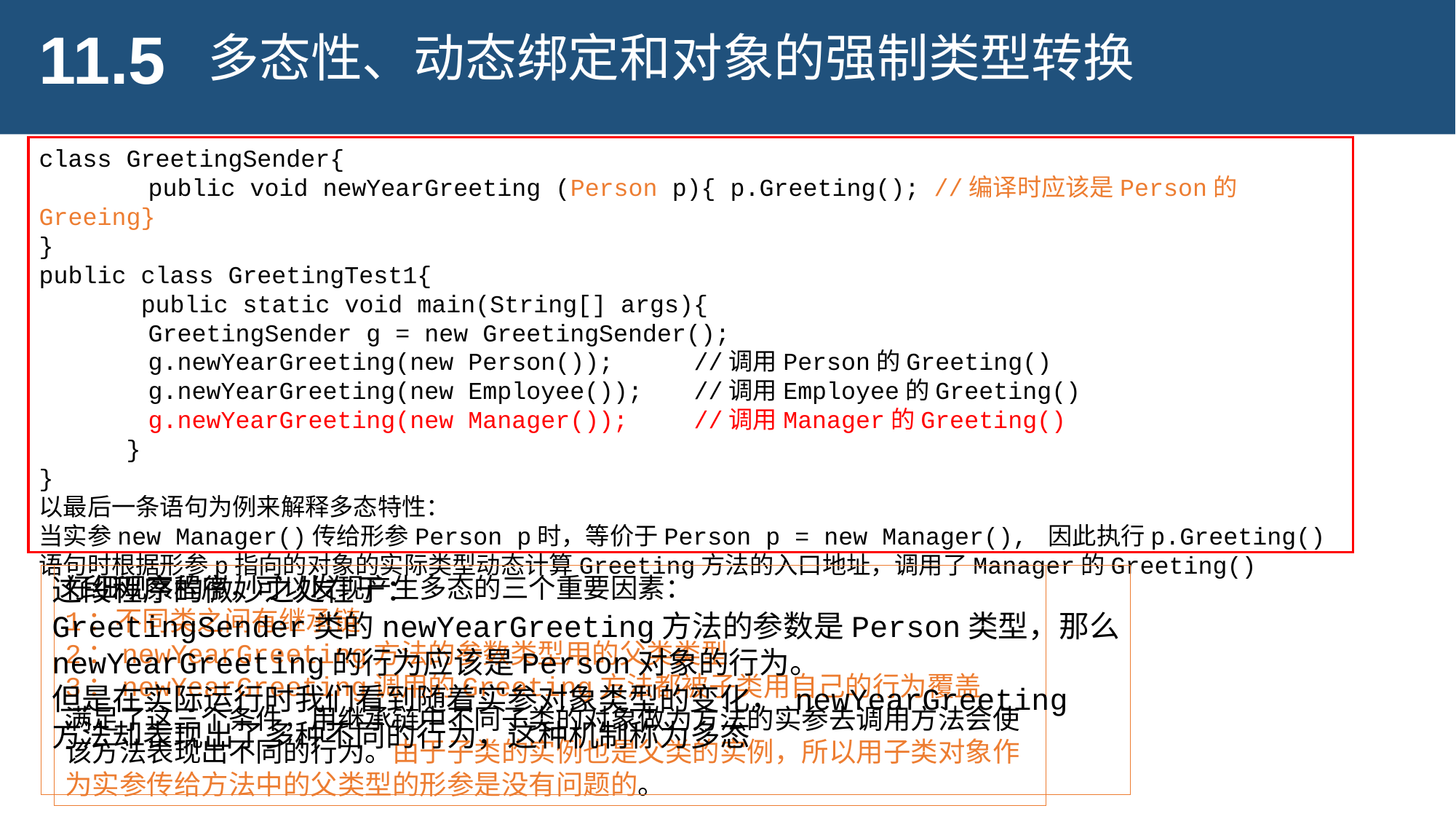

11.5
多态性、动态绑定和对象的强制类型转换
class GreetingSender{
	public void newYearGreeting (Person p){ p.Greeting(); //编译时应该是Person的Greeing}
}
public class GreetingTest1{
       public static void main(String[] args){
	GreetingSender g = new GreetingSender();
       	g.newYearGreeting(new Person()); 	//调用Person的Greeting()
       	g.newYearGreeting(new Employee());	//调用Employee的Greeting()
       	g.newYearGreeting(new Manager());	//调用Manager的Greeting()
      }
}
以最后一条语句为例来解释多态特性：
当实参new Manager()传给形参Person p时，等价于Person p = new Manager(), 因此执行p.Greeting()语句时根据形参p指向的对象的实际类型动态计算Greeting方法的入口地址，调用了Manager的Greeting()

仔细观察程序，可以发现产生多态的三个重要因素：
1：不同类之间有继承链
2：newYearGreeting方法的参数类型用的父类类型
3：newYearGreeting调用的Greeting方法都被子类用自己的行为覆盖
满足了这三个条件，用继承链中不同子类的对象做为方法的实参去调用方法会使该方法表现出不同的行为。由于子类的实例也是父类的实例，所以用子类对象作为实参传给方法中的父类型的形参是没有问题的。
这段程序的微妙之处在于：
GreetingSender类的newYearGreeting方法的参数是Person类型，那么
newYearGreeting的行为应该是Person对象的行为。
但是在实际运行时我们看到随着实参对象类型的变化， newYearGreeting
方法却表现出了多种不同的行为，这种机制称为多态